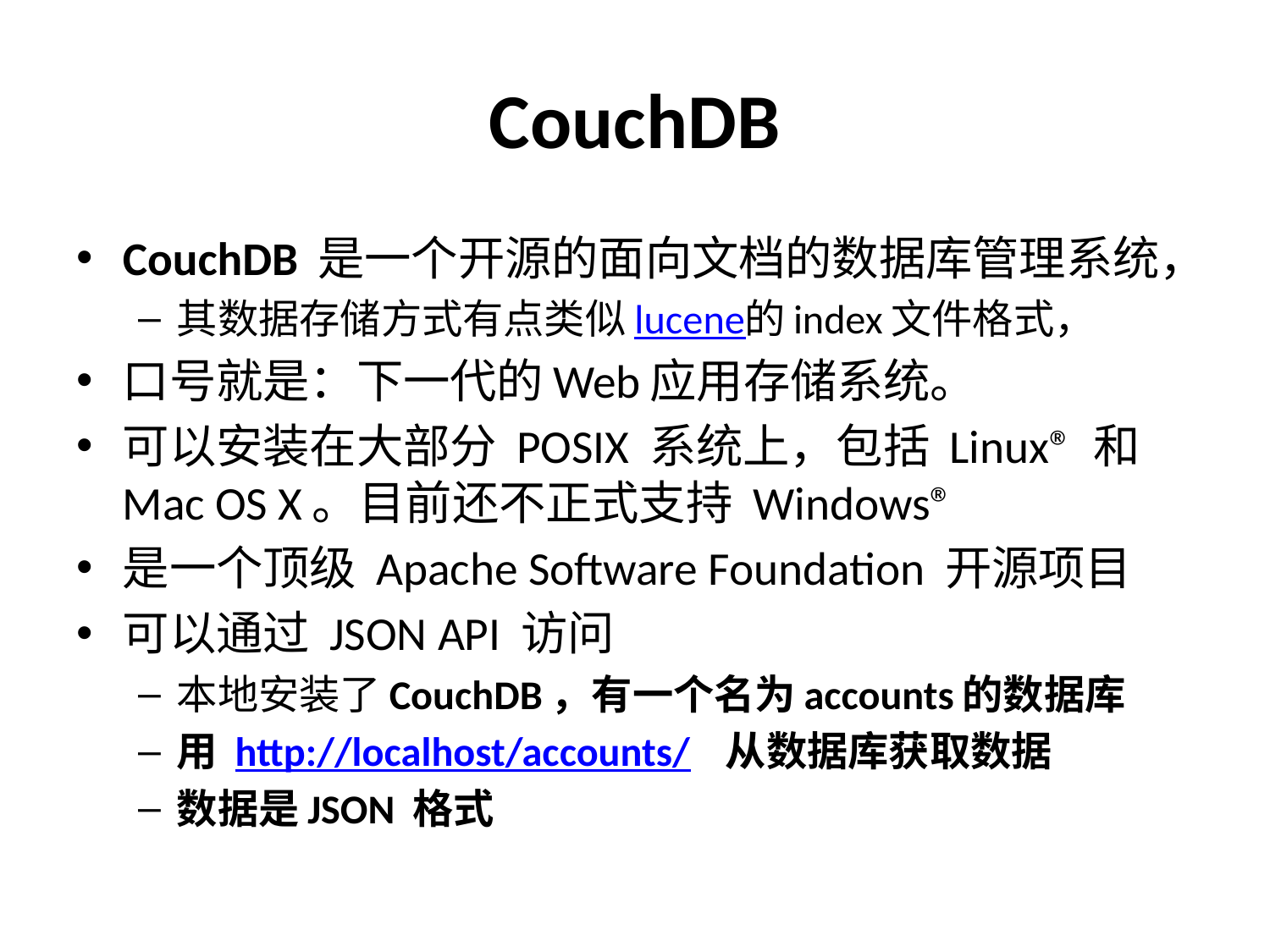

# CouchDB
CouchDB 是一个开源的面向文档的数据库管理系统，
其数据存储方式有点类似lucene的index文件格式，
口号就是：下一代的Web应用存储系统。
可以安装在大部分 POSIX 系统上，包括 Linux® 和 Mac OS X。目前还不正式支持 Windows®
是一个顶级 Apache Software Foundation 开源项目
可以通过 JSON API 访问
本地安装了CouchDB，有一个名为accounts的数据库
用 http://localhost/accounts/   从数据库获取数据
数据是JSON 格式